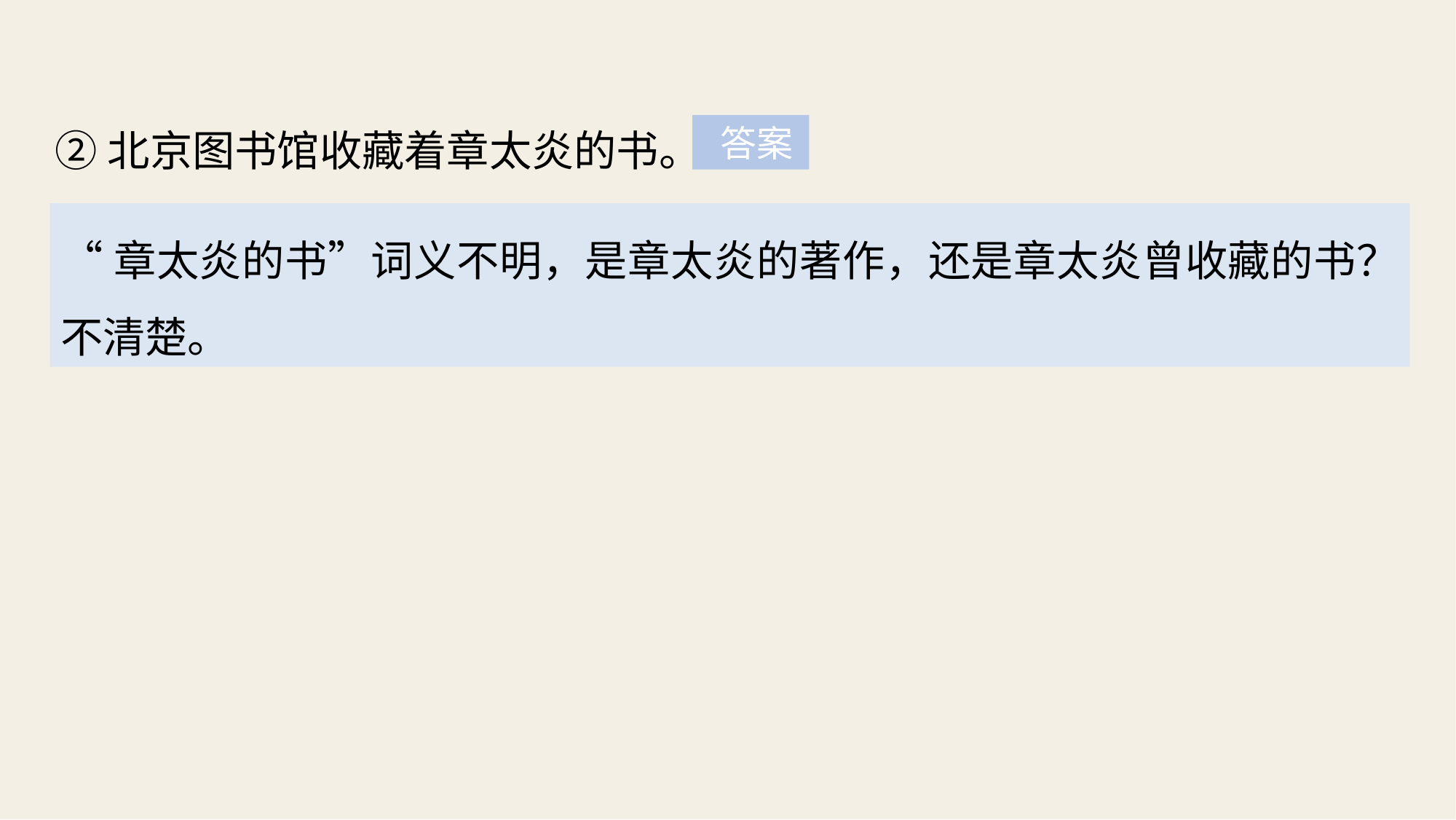

②北京图书馆收藏着章太炎的书。
 答案
“章太炎的书”词义不明，是章太炎的著作，还是章太炎曾收藏的书？不清楚。